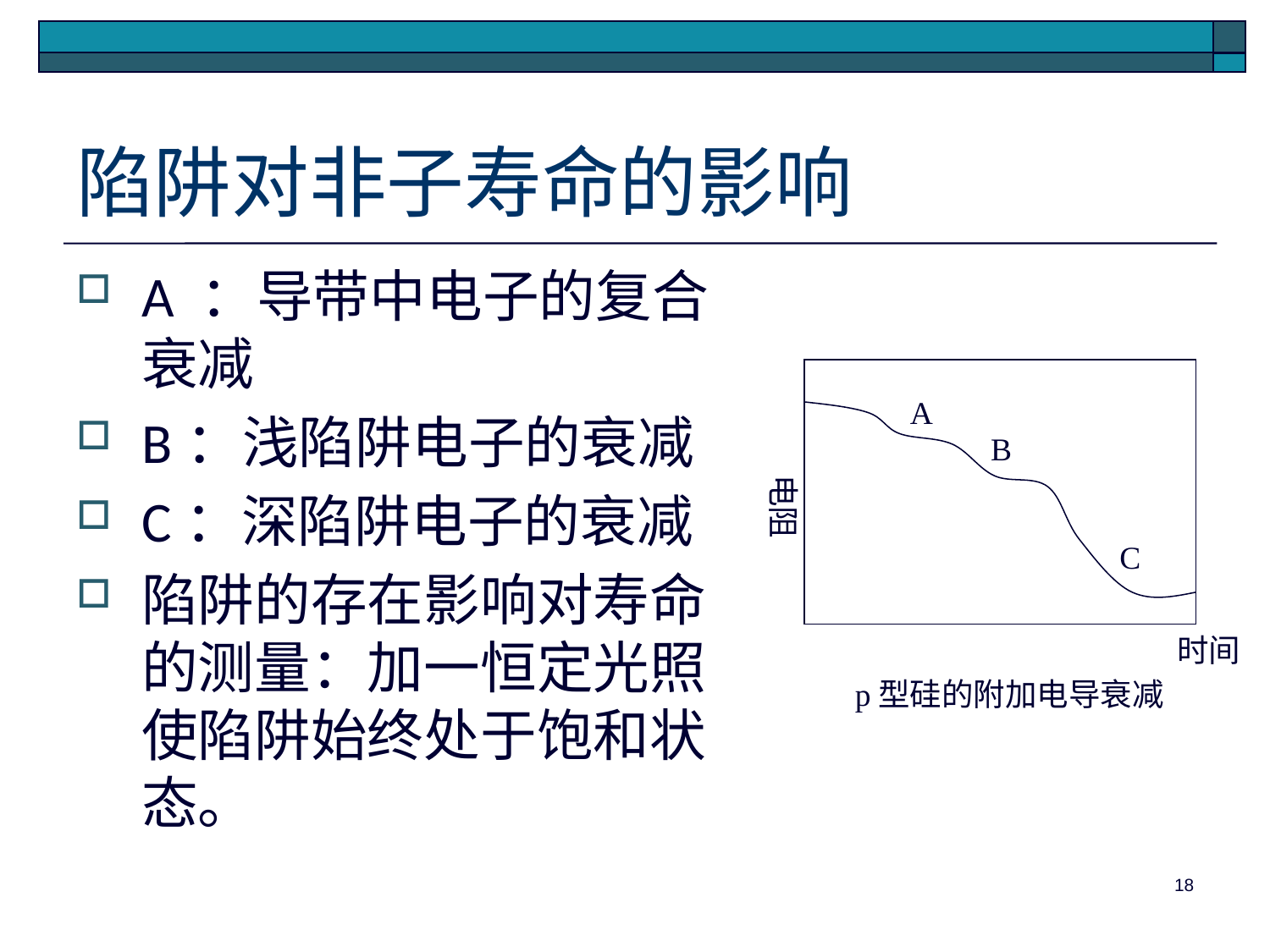

# 陷阱对非子寿命的影响
A ：导带中电子的复合衰减
B：浅陷阱电子的衰减
C：深陷阱电子的衰减
陷阱的存在影响对寿命的测量：加一恒定光照使陷阱始终处于饱和状态。

A

B
C
电阻
时间
p型硅的附加电导衰减
18